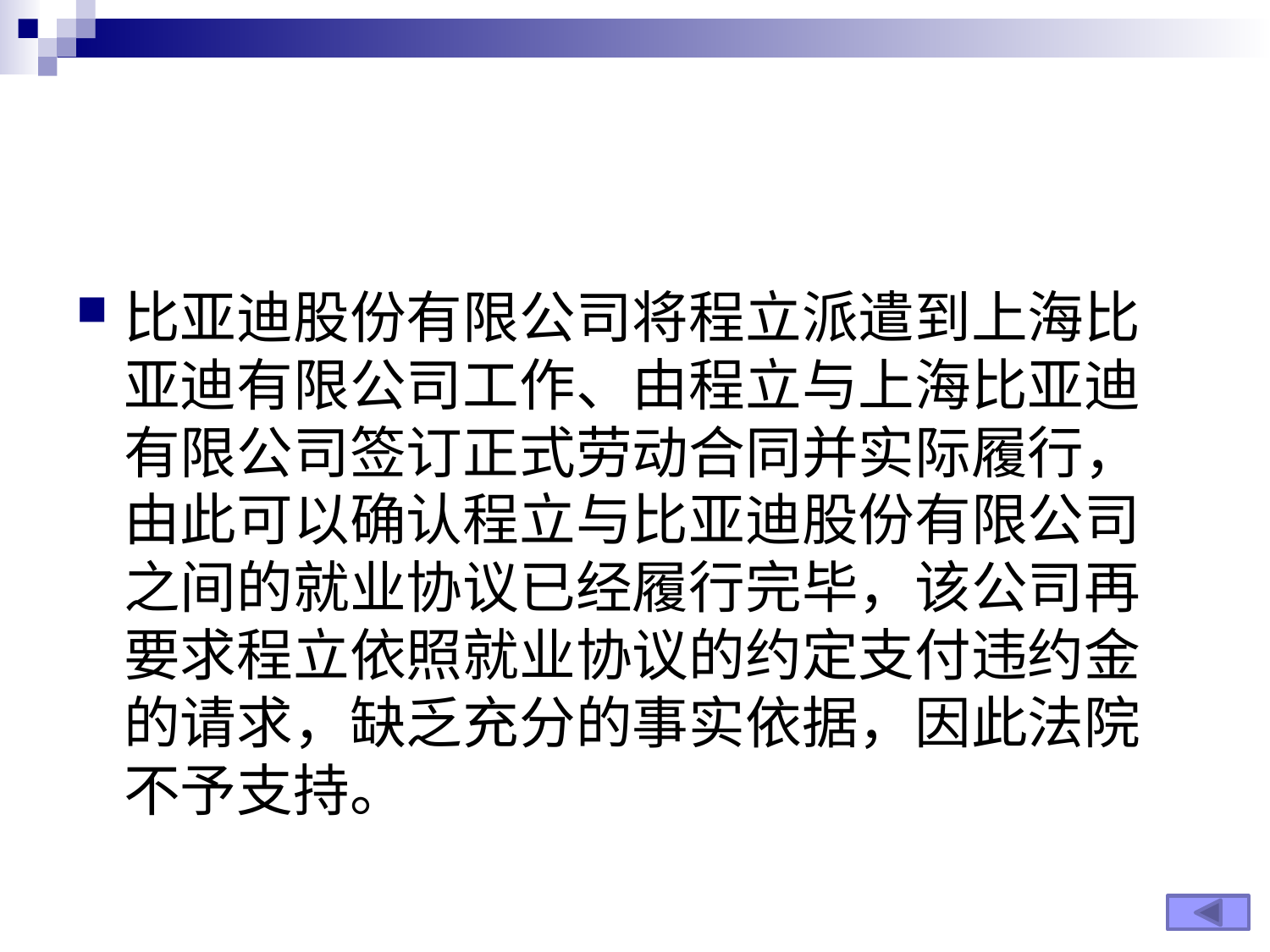

#
比亚迪股份有限公司将程立派遣到上海比亚迪有限公司工作、由程立与上海比亚迪有限公司签订正式劳动合同并实际履行，由此可以确认程立与比亚迪股份有限公司之间的就业协议已经履行完毕，该公司再要求程立依照就业协议的约定支付违约金的请求，缺乏充分的事实依据，因此法院不予支持。